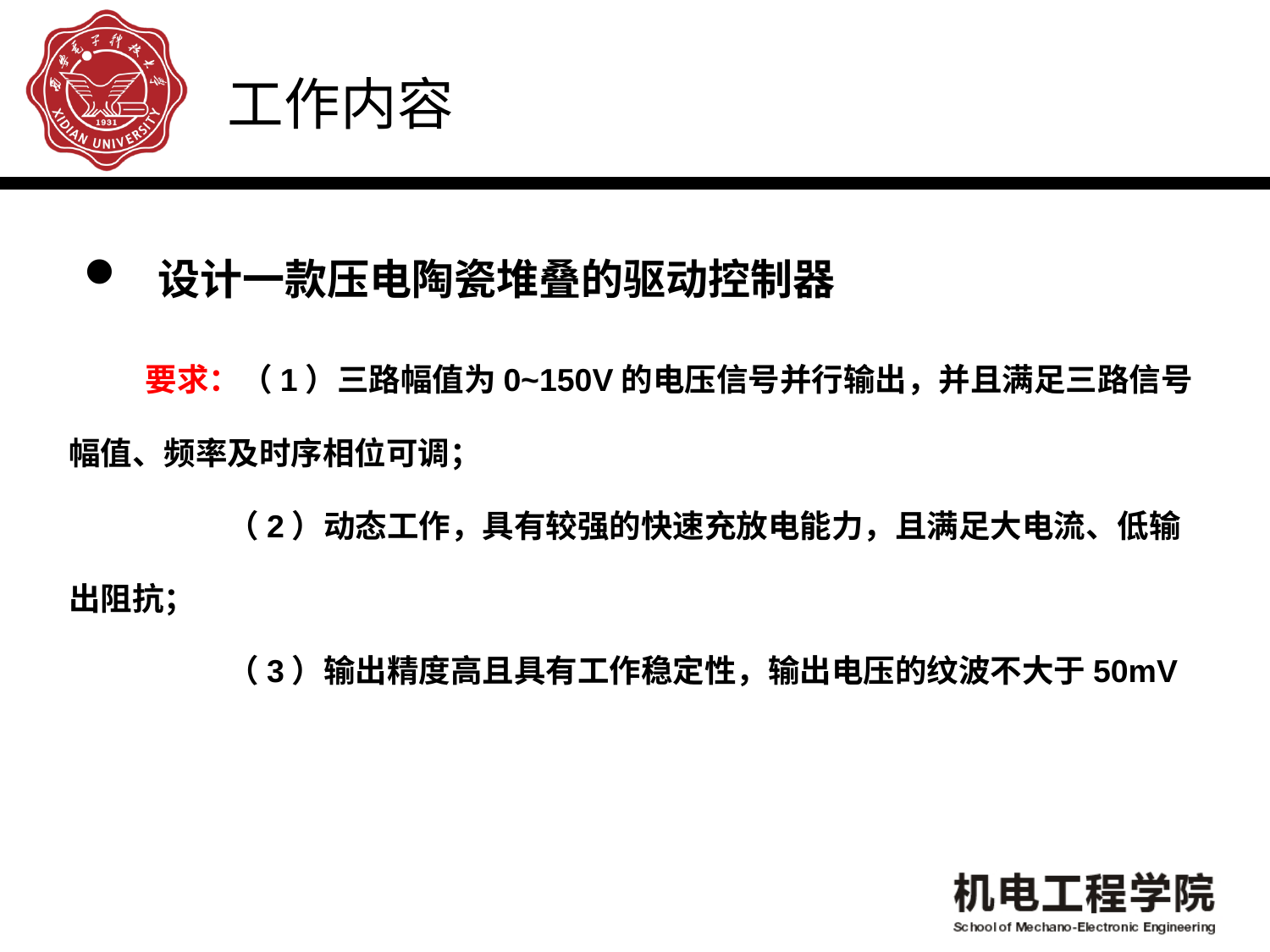

工作内容
  设计一款压电陶瓷堆叠的驱动控制器
       要求：（1）三路幅值为0~150V的电压信号并行输出，并且满足三路信号幅值、频率及时序相位可调；
                     （2）动态工作，具有较强的快速充放电能力，且满足大电流、低输出阻抗；
                     （3）输出精度高且具有工作稳定性，输出电压的纹波不大于50mV